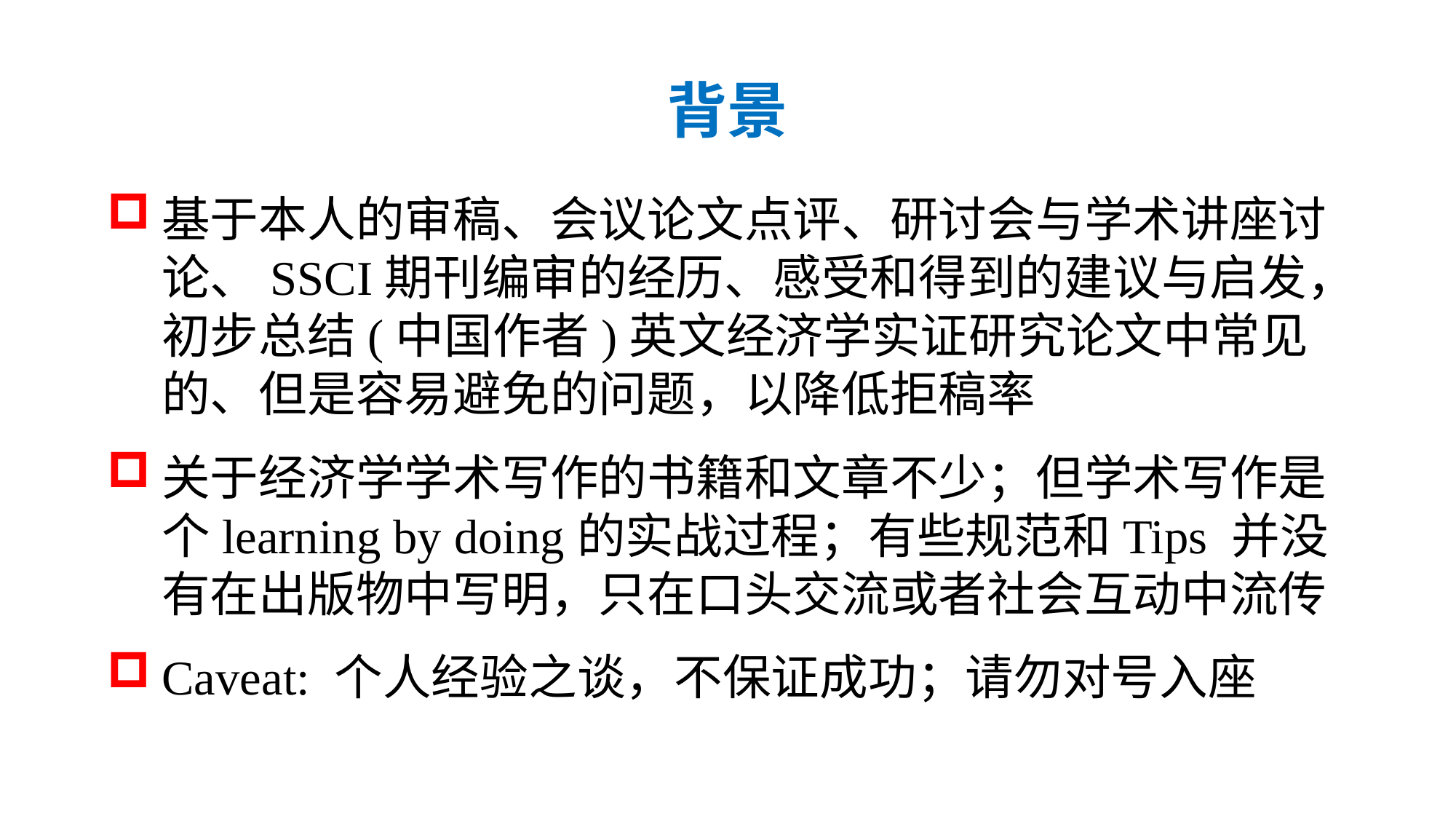

背景

基于本人的审稿、会议论文点评、研讨会与学术讲座讨论、SSCI期刊编审的经历、感受和得到的建议与启发，初步总结(中国作者)英文经济学实证研究论文中常见的、但是容易避免的问题，以降低拒稿率

关于经济学学术写作的书籍和文章不少；但学术写作是个learning by doing的实战过程；有些规范和Tips 并没有在出版物中写明，只在口头交流或者社会互动中流传

Caveat: 个人经验之谈，不保证成功；请勿对号入座